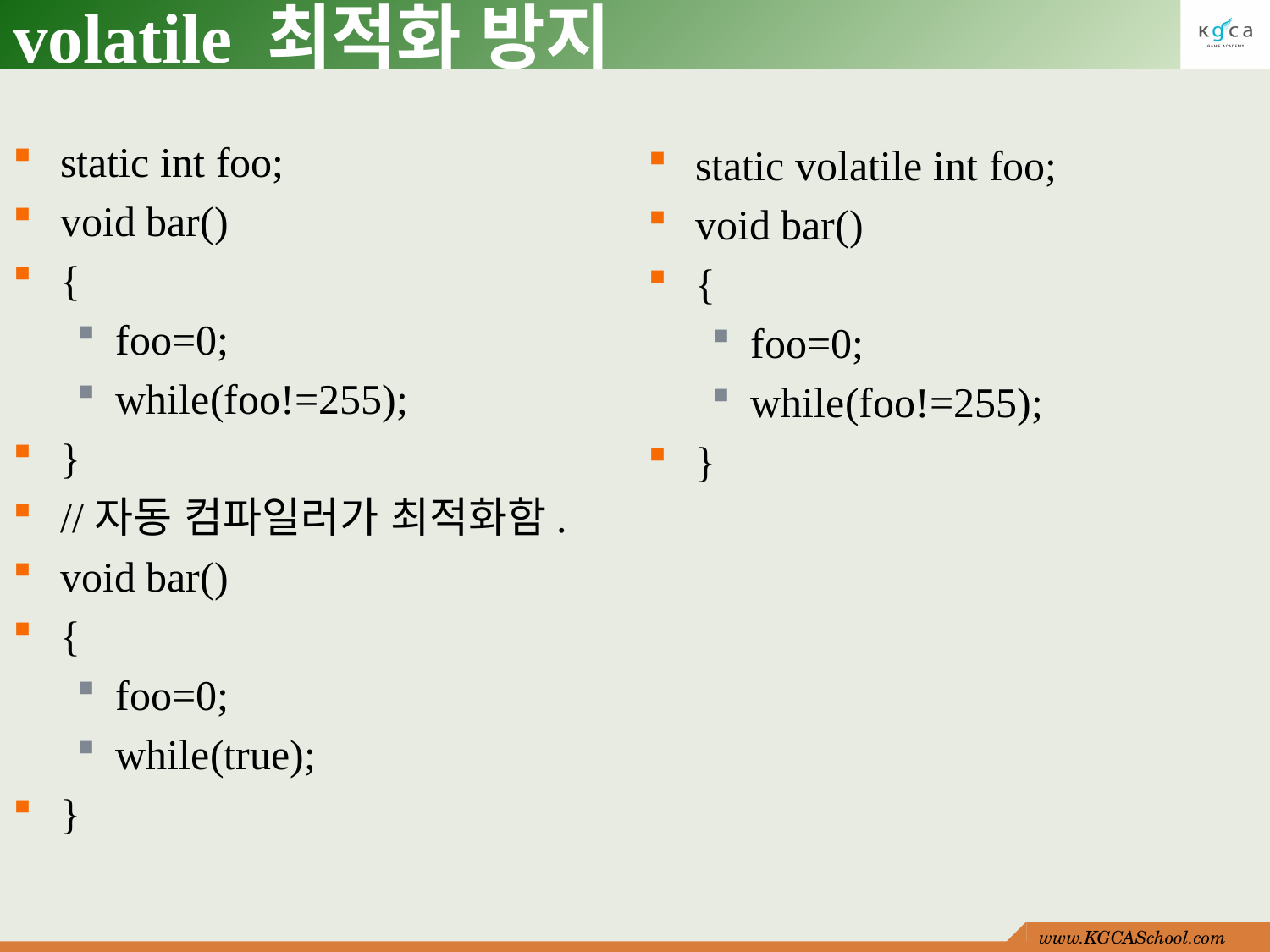

# volatile 최적화 방지

static int foo;
void bar()
{
foo=0;
while(foo!=255);
}
//자동 컴파일러가 최적화함.
void bar()
{
foo=0;
while(true);
}

static volatile int foo;
void bar()
{
foo=0;
while(foo!=255);
}